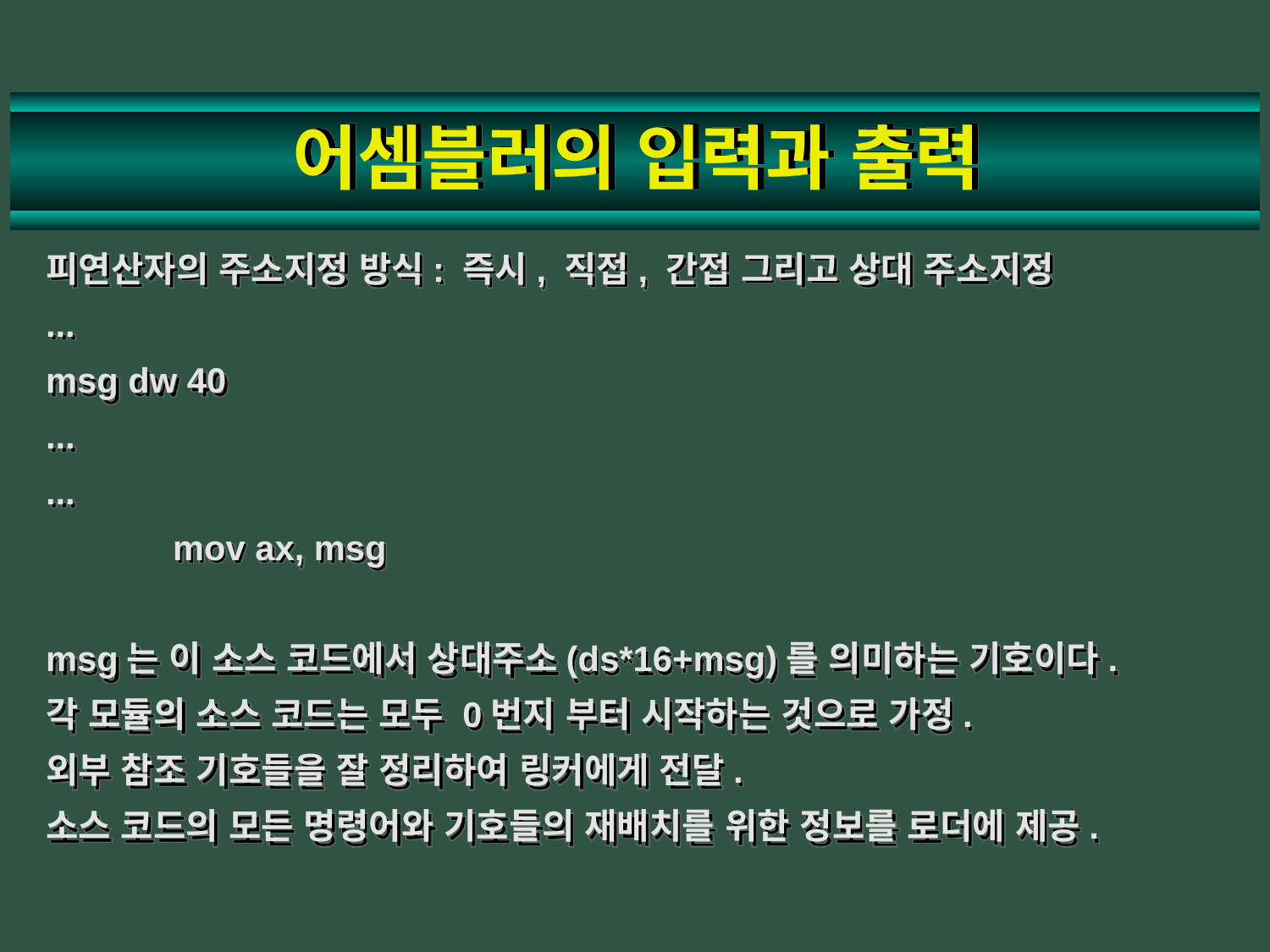

# 어셈블러의 입력과 출력
피연산자의 주소지정 방식: 즉시, 직접, 간접 그리고 상대 주소지정
...
msg dw 40
...
...
	mov ax, msg

msg는 이 소스 코드에서 상대주소(ds*16+msg)를 의미하는 기호이다.
각 모듈의 소스 코드는 모두 0번지 부터 시작하는 것으로 가정.
외부 참조 기호들을 잘 정리하여 링커에게 전달.
소스 코드의 모든 명령어와 기호들의 재배치를 위한 정보를 로더에 제공.